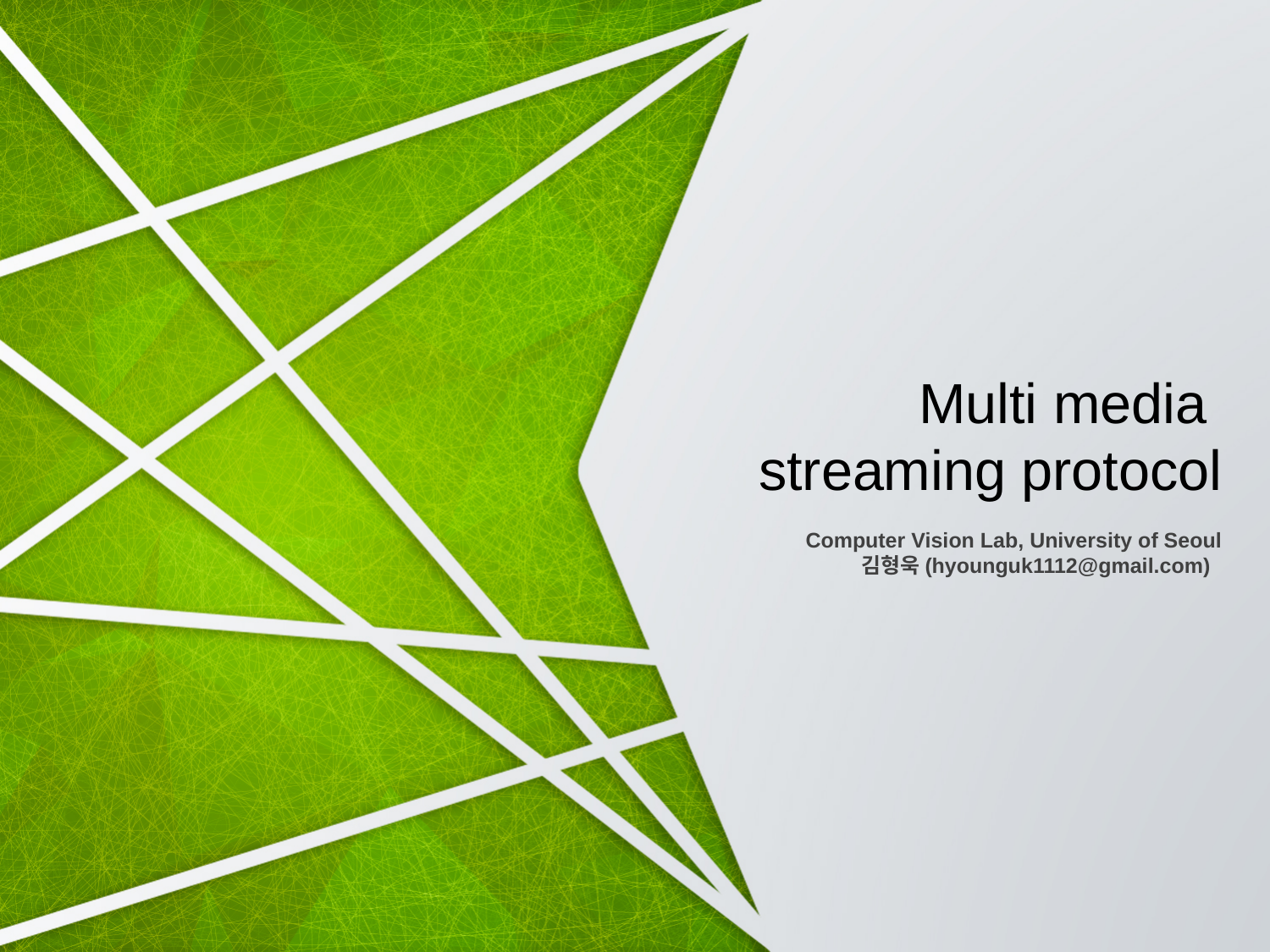

Multi media
streaming protocol
Computer Vision Lab, University of Seoul
김형욱(hyounguk1112@gmail.com)